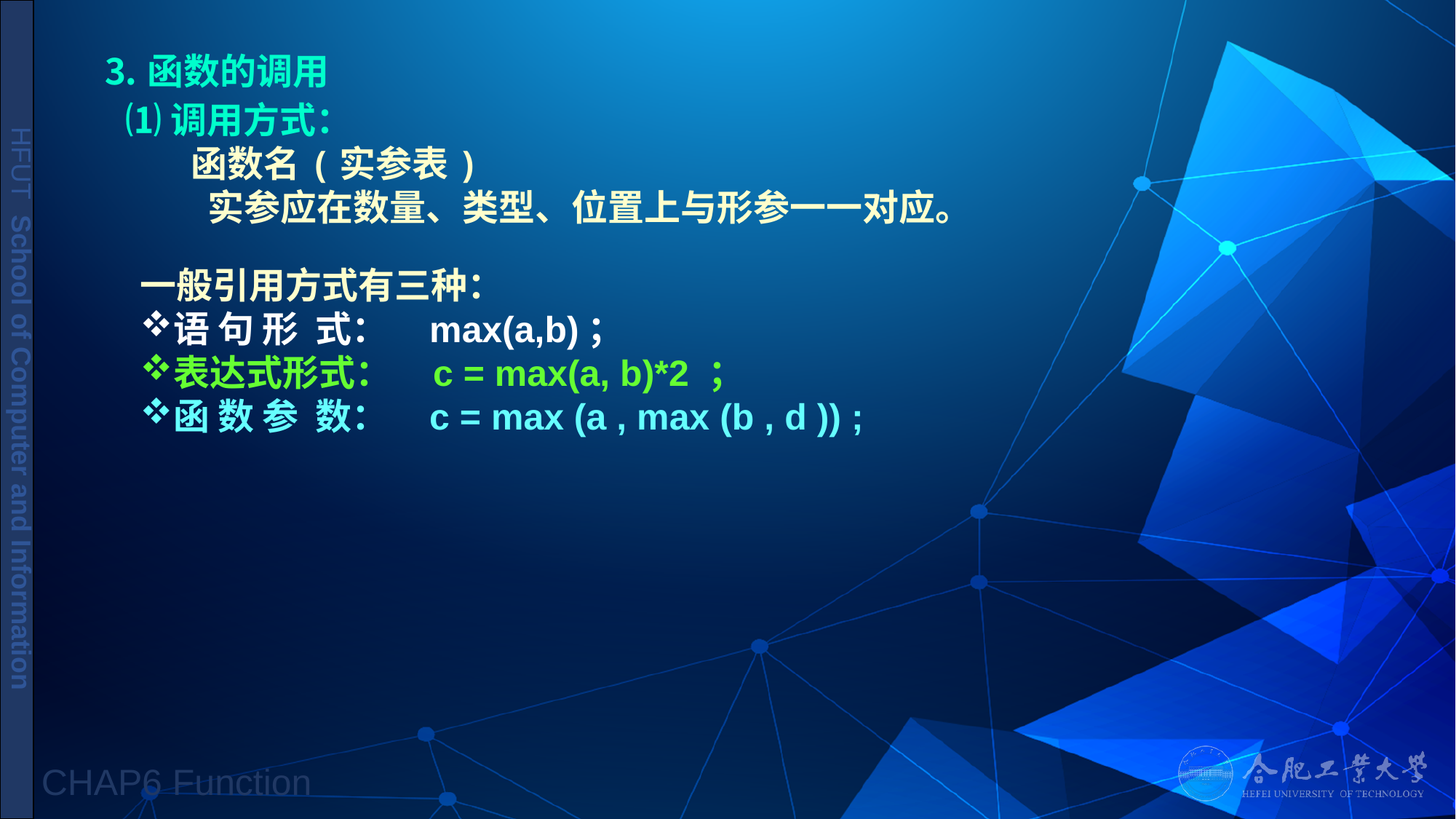

# ⒊函数的调用
⑴调用方式：
       函数名(实参表)
         实参应在数量、类型、位置上与形参一一对应。
一般引用方式有三种：
语 句 形  式：    max(a,b)；
表达式形式：    c = max(a, b)*2 ；
函 数 参  数：    c = max (a , max (b , d )) ;